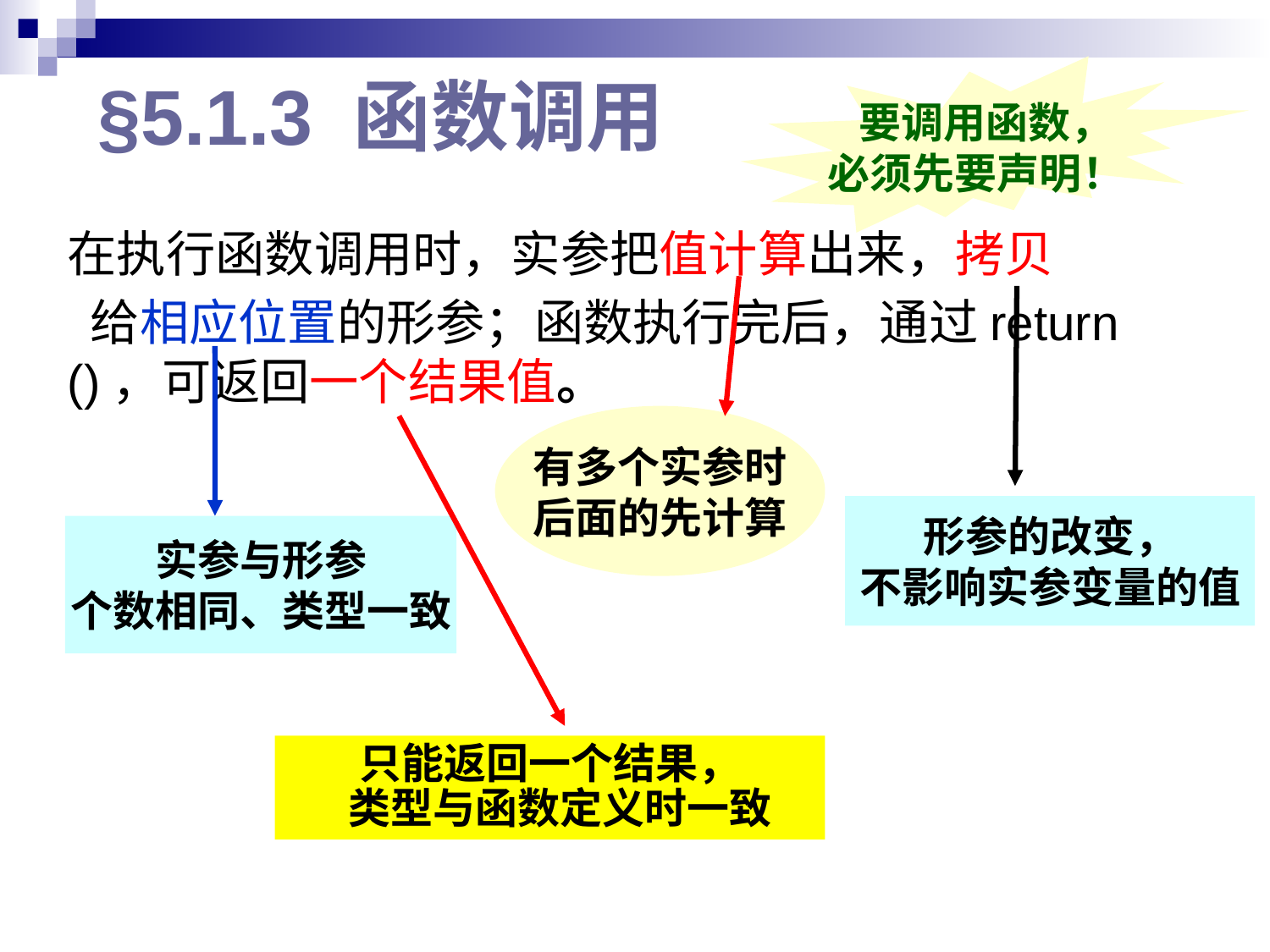

# §5.1.3 函数调用
 要调用函数，
必须先要声明！
在执行函数调用时，实参把值计算出来，拷贝
 给相应位置的形参；函数执行完后，通过return ()，可返回一个结果值。

有多个实参时
后面的先计算

形参的改变，
不影响实参变量的值
实参与形参
个数相同、类型一致
只能返回一个结果，
 类型与函数定义时一致